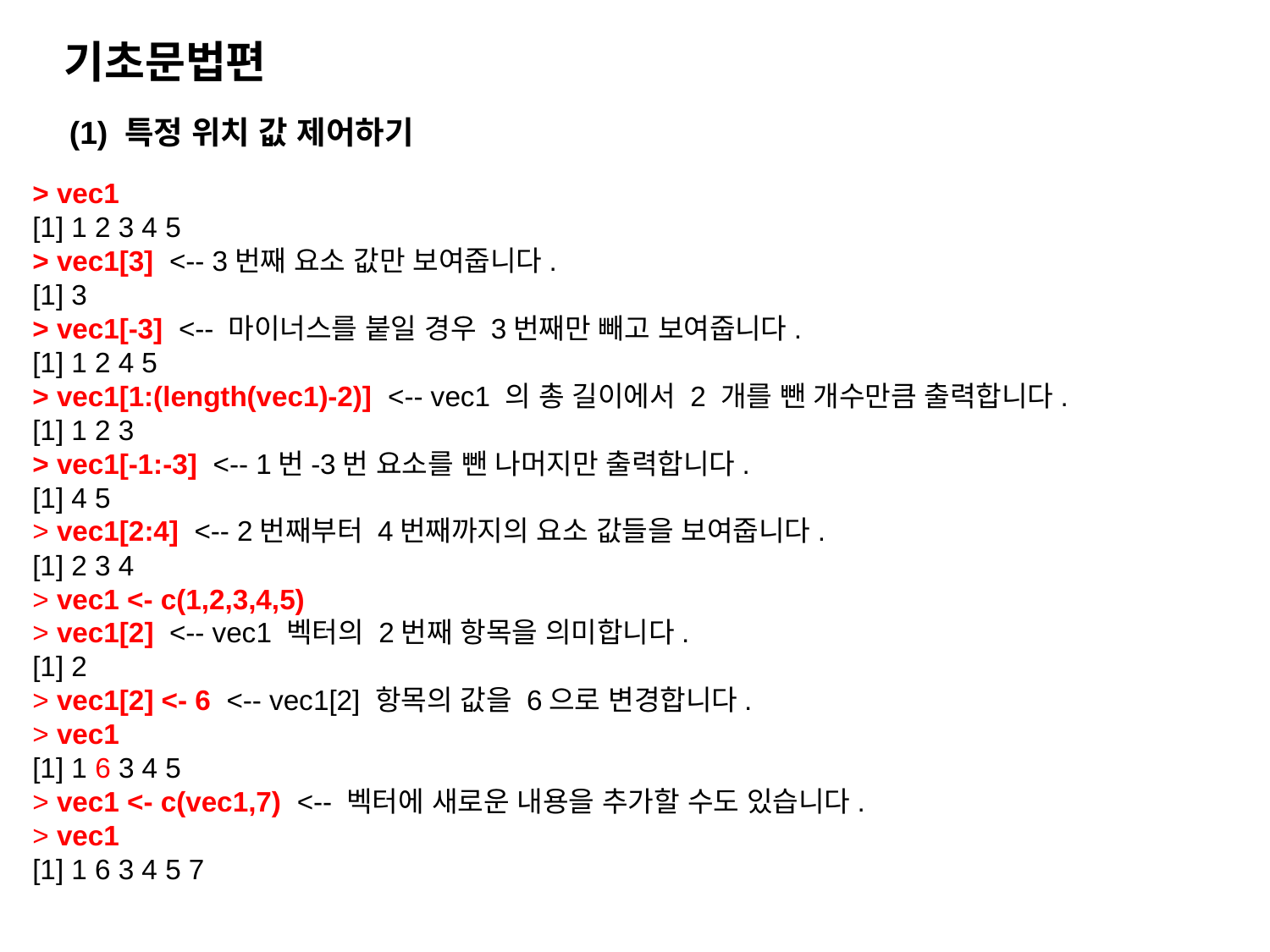

기초문법편
(1) 특정 위치 값 제어하기
> vec1
[1] 1 2 3 4 5
> vec1[3]  <-- 3번째 요소 값만 보여줍니다.
[1] 3
> vec1[-3]  <-- 마이너스를 붙일 경우 3번째만 빼고 보여줍니다.
[1] 1 2 4 5
> vec1[1:(length(vec1)-2)]  <-- vec1 의 총 길이에서 2 개를 뺀 개수만큼 출력합니다.
[1] 1 2 3
> vec1[-1:-3]  <-- 1번-3번 요소를 뺀 나머지만 출력합니다.
[1] 4 5
> vec1[2:4]  <-- 2번째부터 4번째까지의 요소 값들을 보여줍니다.
[1] 2 3 4
> vec1 <- c(1,2,3,4,5)
> vec1[2]  <-- vec1 벡터의 2번째 항목을 의미합니다.
[1] 2
> vec1[2] <- 6  <-- vec1[2] 항목의 값을 6으로 변경합니다.
> vec1
[1] 1 6 3 4 5
> vec1 <- c(vec1,7)  <-- 벡터에 새로운 내용을 추가할 수도 있습니다.
> vec1
[1] 1 6 3 4 5 7